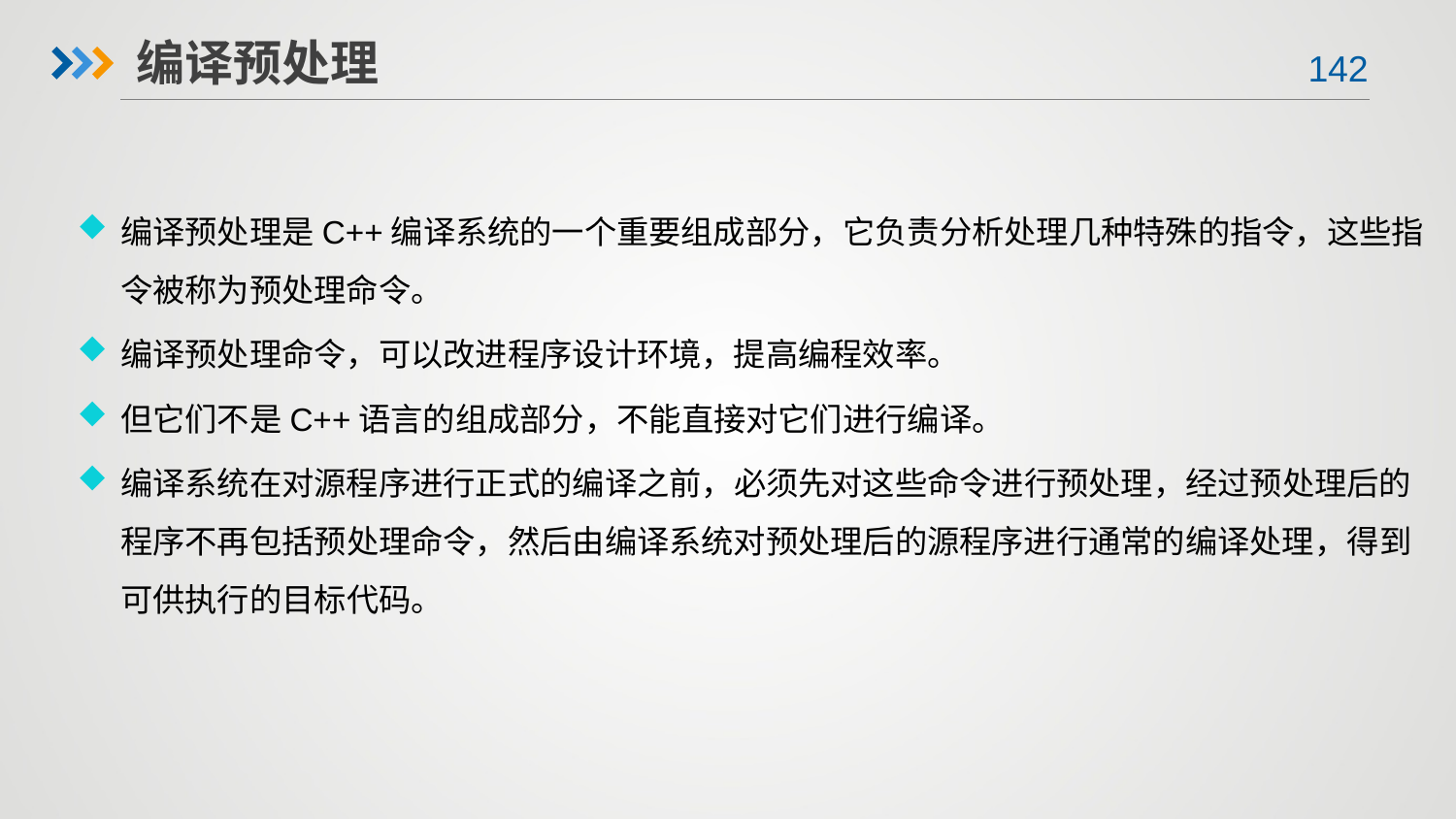

编译预处理
编译预处理是C++编译系统的一个重要组成部分，它负责分析处理几种特殊的指令，这些指令被称为预处理命令。
编译预处理命令，可以改进程序设计环境，提高编程效率。
但它们不是C++语言的组成部分，不能直接对它们进行编译。
编译系统在对源程序进行正式的编译之前，必须先对这些命令进行预处理，经过预处理后的程序不再包括预处理命令，然后由编译系统对预处理后的源程序进行通常的编译处理，得到可供执行的目标代码。